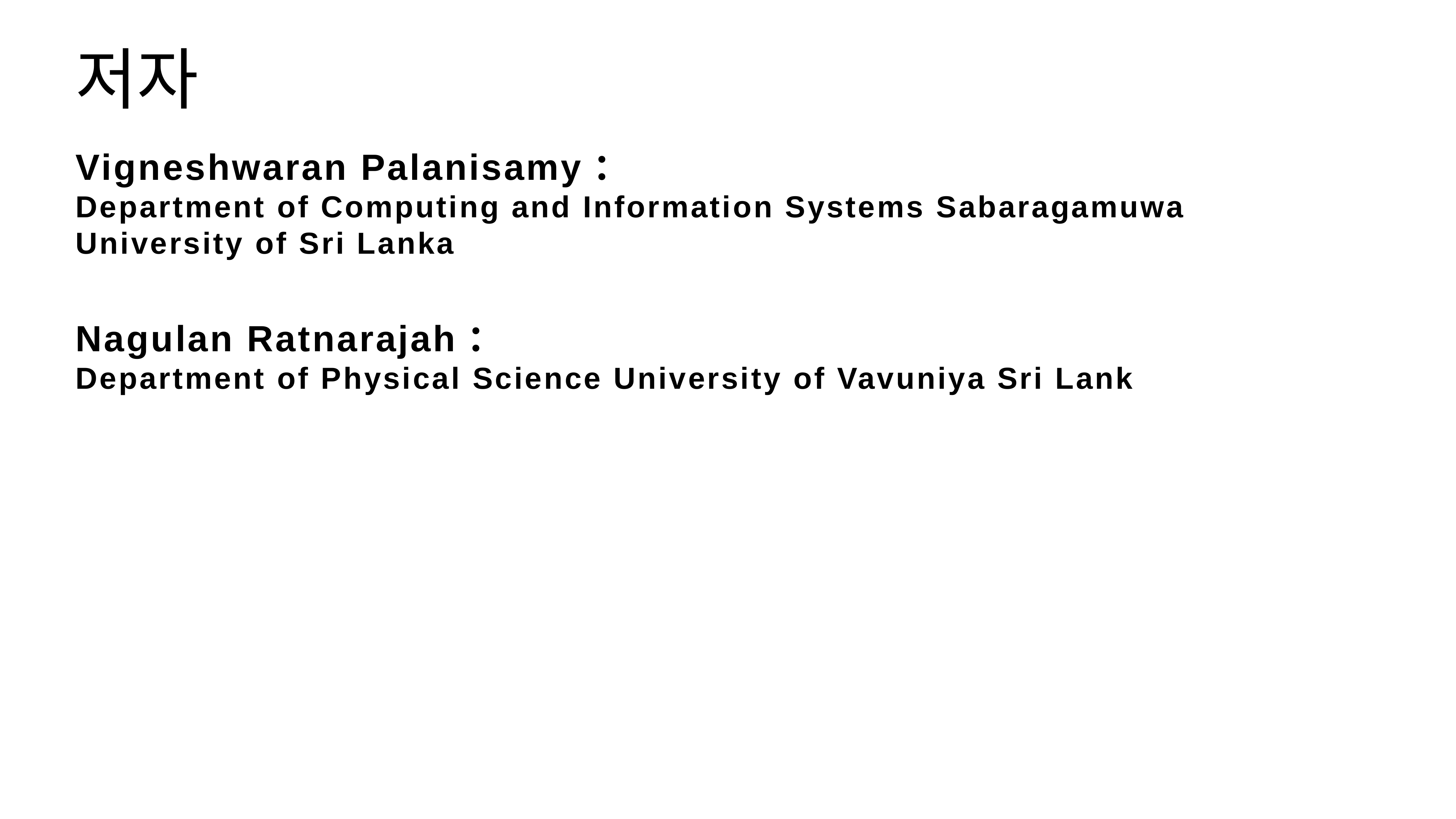

저자
Vigneshwaran Palanisamy：
Department of Computing and Information Systems Sabaragamuwa University of Sri Lanka
Nagulan Ratnarajah：
Department of Physical Science University of Vavuniya Sri Lank